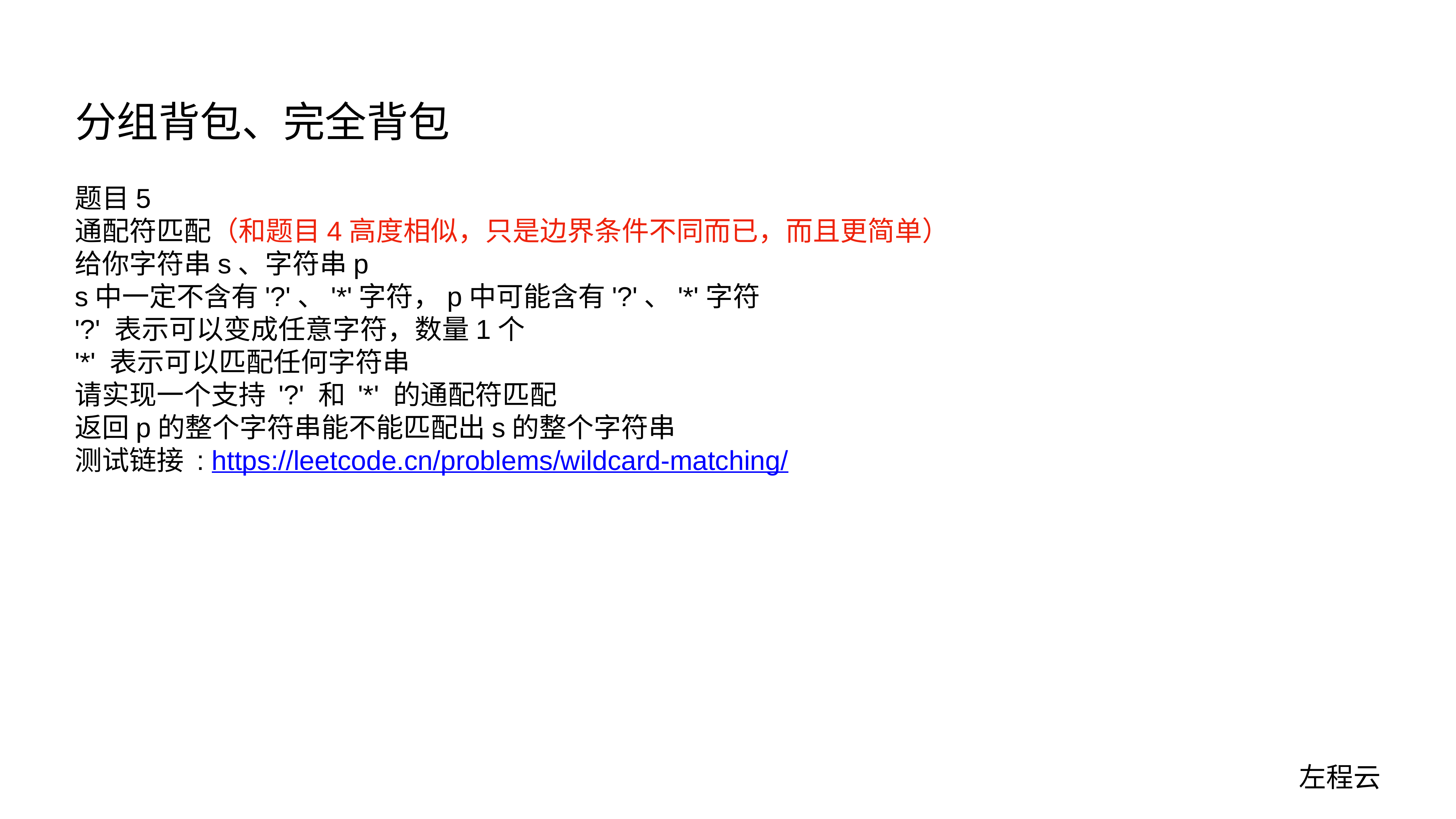

# 分组背包、完全背包
题目5
通配符匹配（和题目4高度相似，只是边界条件不同而已，而且更简单）
给你字符串s、字符串p
s中一定不含有'?'、'*'字符，p中可能含有'?'、'*'字符
'?' 表示可以变成任意字符，数量1个
'*' 表示可以匹配任何字符串
请实现一个支持 '?' 和 '*' 的通配符匹配
返回p的整个字符串能不能匹配出s的整个字符串
测试链接 : https://leetcode.cn/problems/wildcard-matching/
左程云